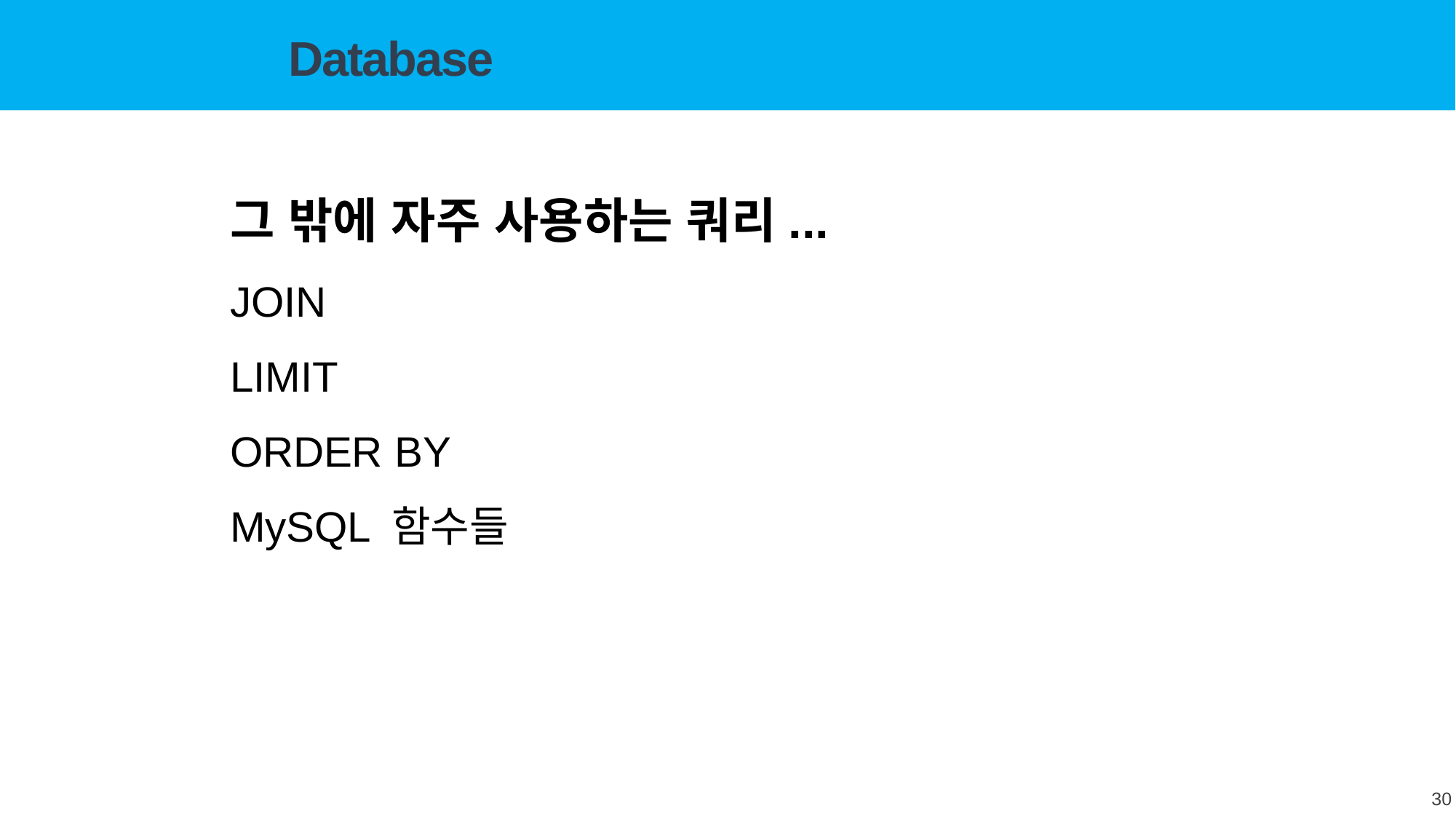

Database
그 밖에 자주 사용하는 쿼리...
JOIN
LIMIT
ORDER BY
MySQL 함수들